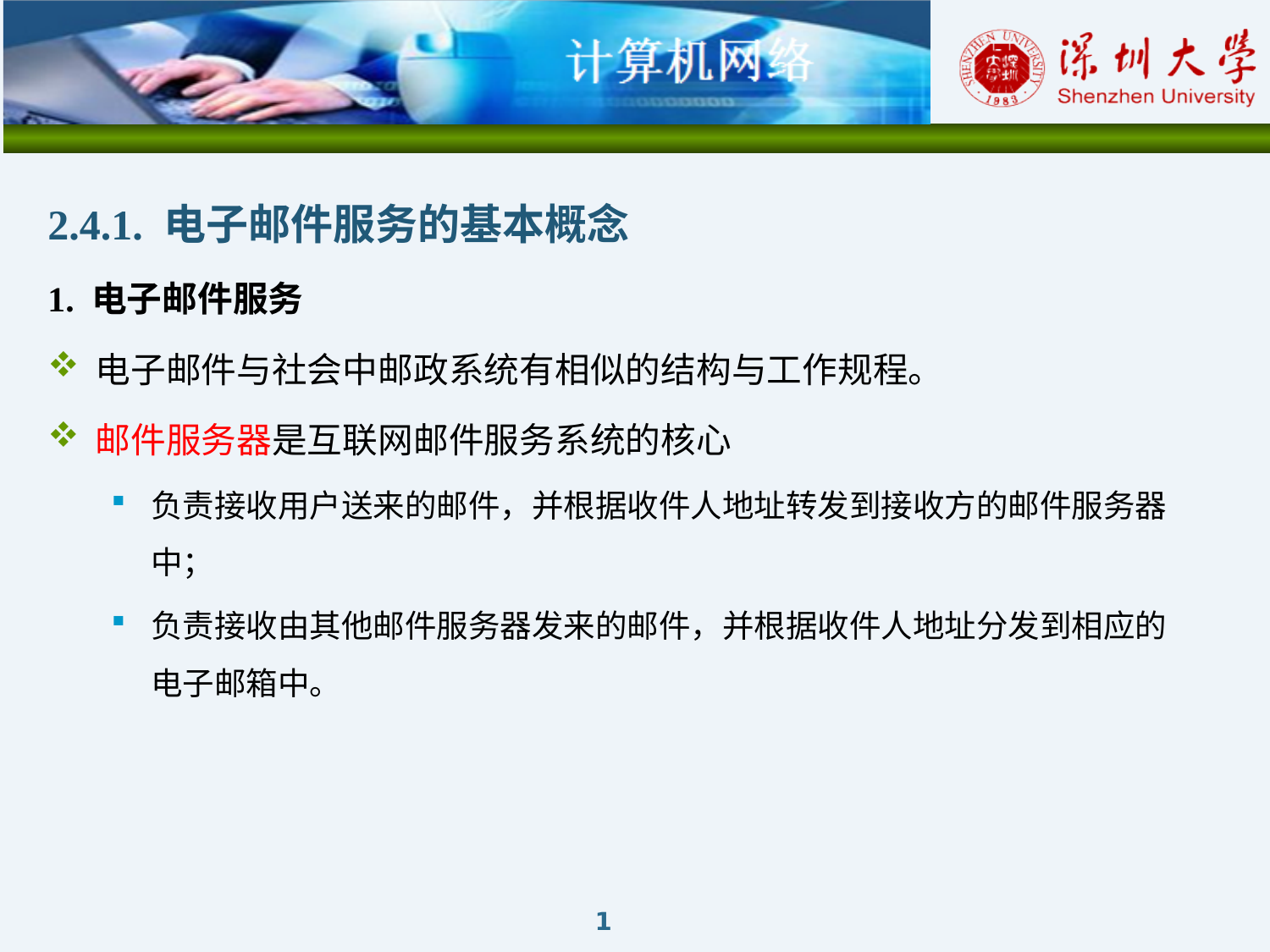

2.4.1. 电子邮件服务的基本概念
1. 电子邮件服务
电子邮件与社会中邮政系统有相似的结构与工作规程。
邮件服务器是互联网邮件服务系统的核心
负责接收用户送来的邮件，并根据收件人地址转发到接收方的邮件服务器中；
负责接收由其他邮件服务器发来的邮件，并根据收件人地址分发到相应的电子邮箱中。
1